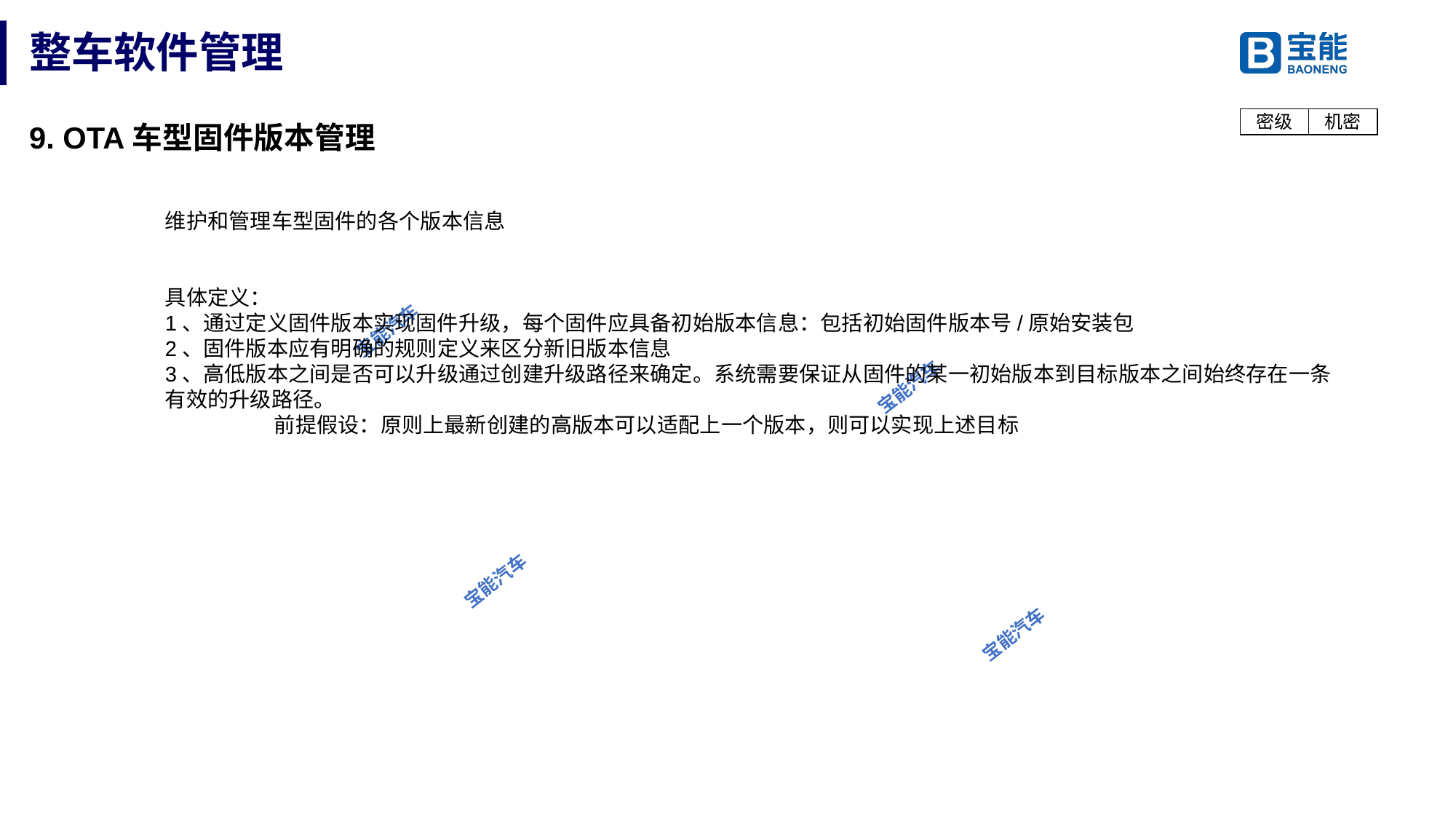

# 整车软件管理
9. OTA车型固件版本管理
维护和管理车型固件的各个版本信息

具体定义：
1、通过定义固件版本实现固件升级，每个固件应具备初始版本信息：包括初始固件版本号/原始安装包
2、固件版本应有明确的规则定义来区分新旧版本信息
3、高低版本之间是否可以升级通过创建升级路径来确定。系统需要保证从固件的某一初始版本到目标版本之间始终存在一条有效的升级路径。
	前提假设：原则上最新创建的高版本可以适配上一个版本，则可以实现上述目标

14